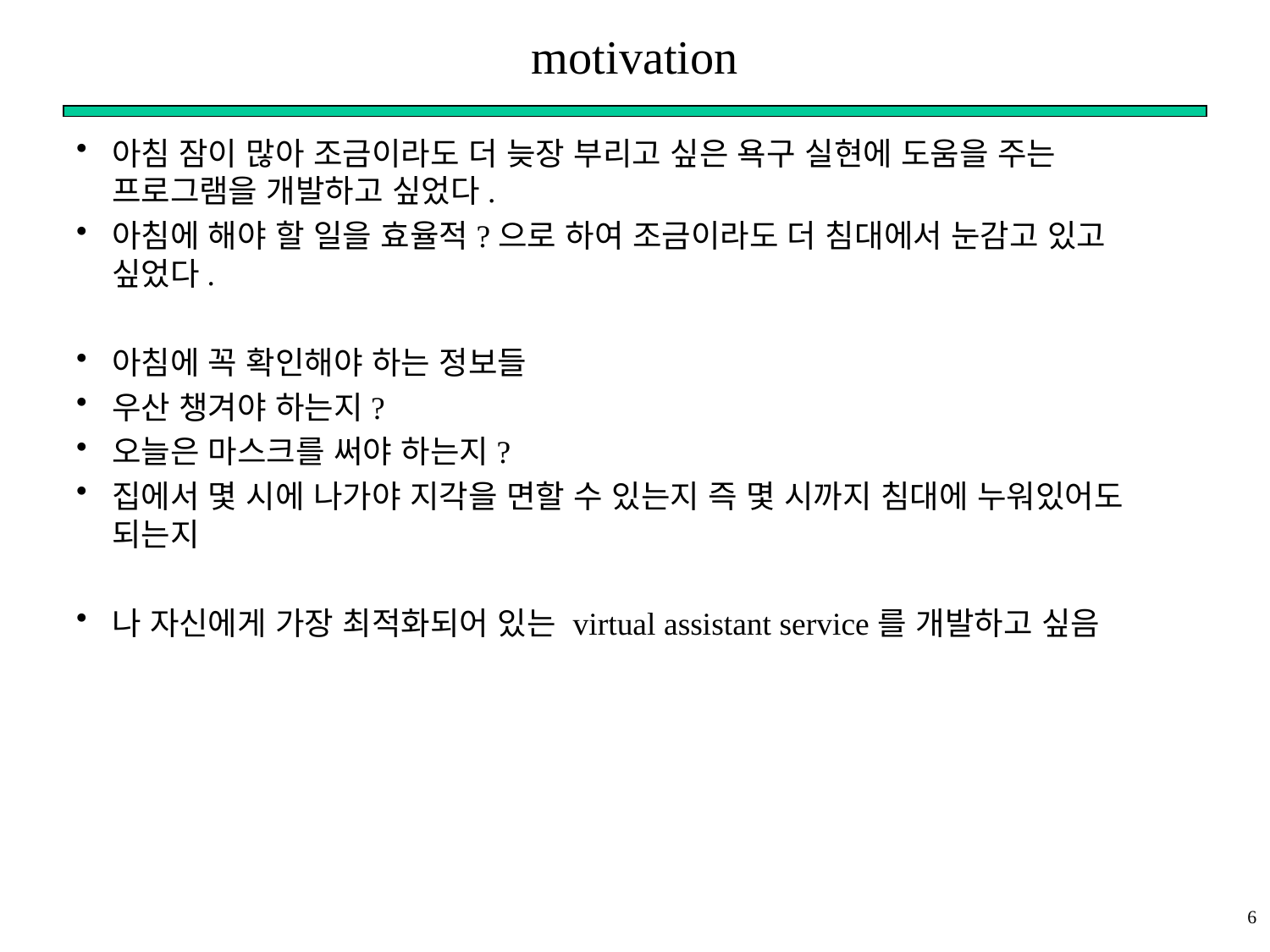

# motivation
아침 잠이 많아 조금이라도 더 늦장 부리고 싶은 욕구 실현에 도움을 주는 프로그램을 개발하고 싶었다.
아침에 해야 할 일을 효율적?으로 하여 조금이라도 더 침대에서 눈감고 있고 싶었다.

아침에 꼭 확인해야 하는 정보들
우산 챙겨야 하는지?
오늘은 마스크를 써야 하는지?
집에서 몇 시에 나가야 지각을 면할 수 있는지 즉 몇 시까지 침대에 누워있어도 되는지

나 자신에게 가장 최적화되어 있는 virtual assistant service를 개발하고 싶음
6